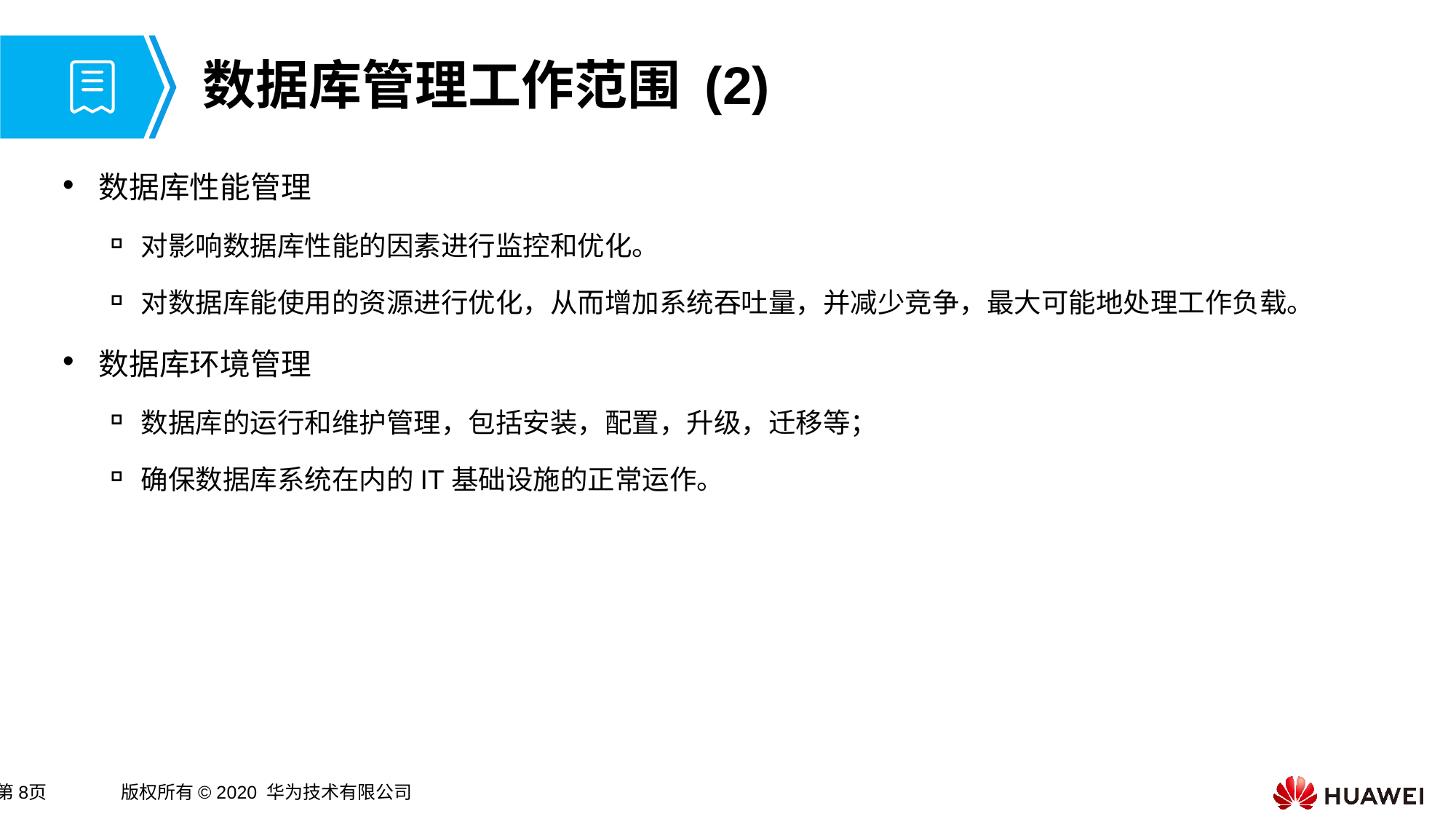

# 数据库管理工作范围 (2)
数据库性能管理
对影响数据库性能的因素进行监控和优化。
对数据库能使用的资源进行优化，从而增加系统吞吐量，并减少竞争，最大可能地处理工作负载。
数据库环境管理
数据库的运行和维护管理，包括安装，配置，升级，迁移等；
确保数据库系统在内的IT基础设施的正常运作。